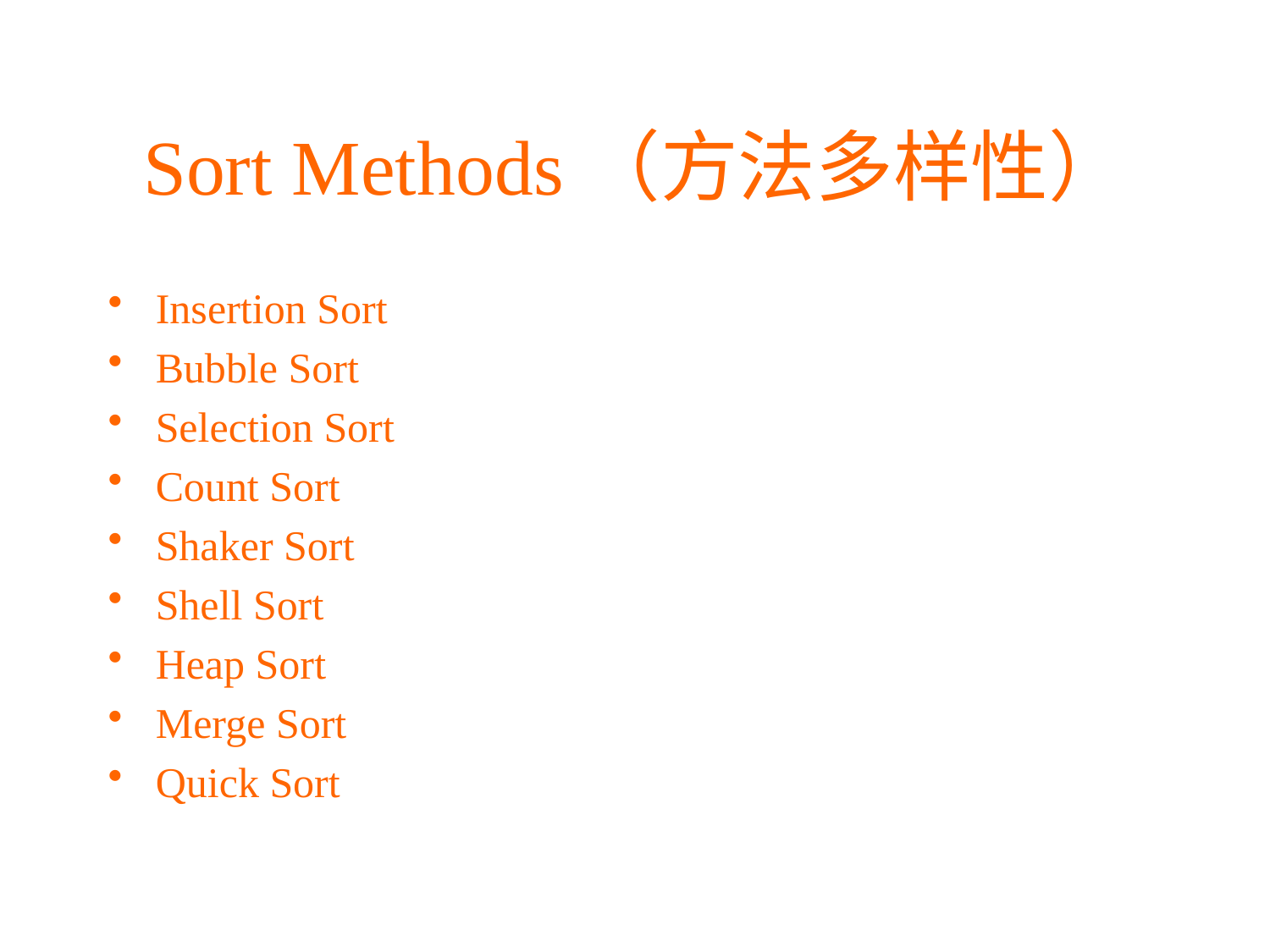

# Sort Methods（方法多样性）
Insertion Sort
Bubble Sort
Selection Sort
Count Sort
Shaker Sort
Shell Sort
Heap Sort
Merge Sort
Quick Sort